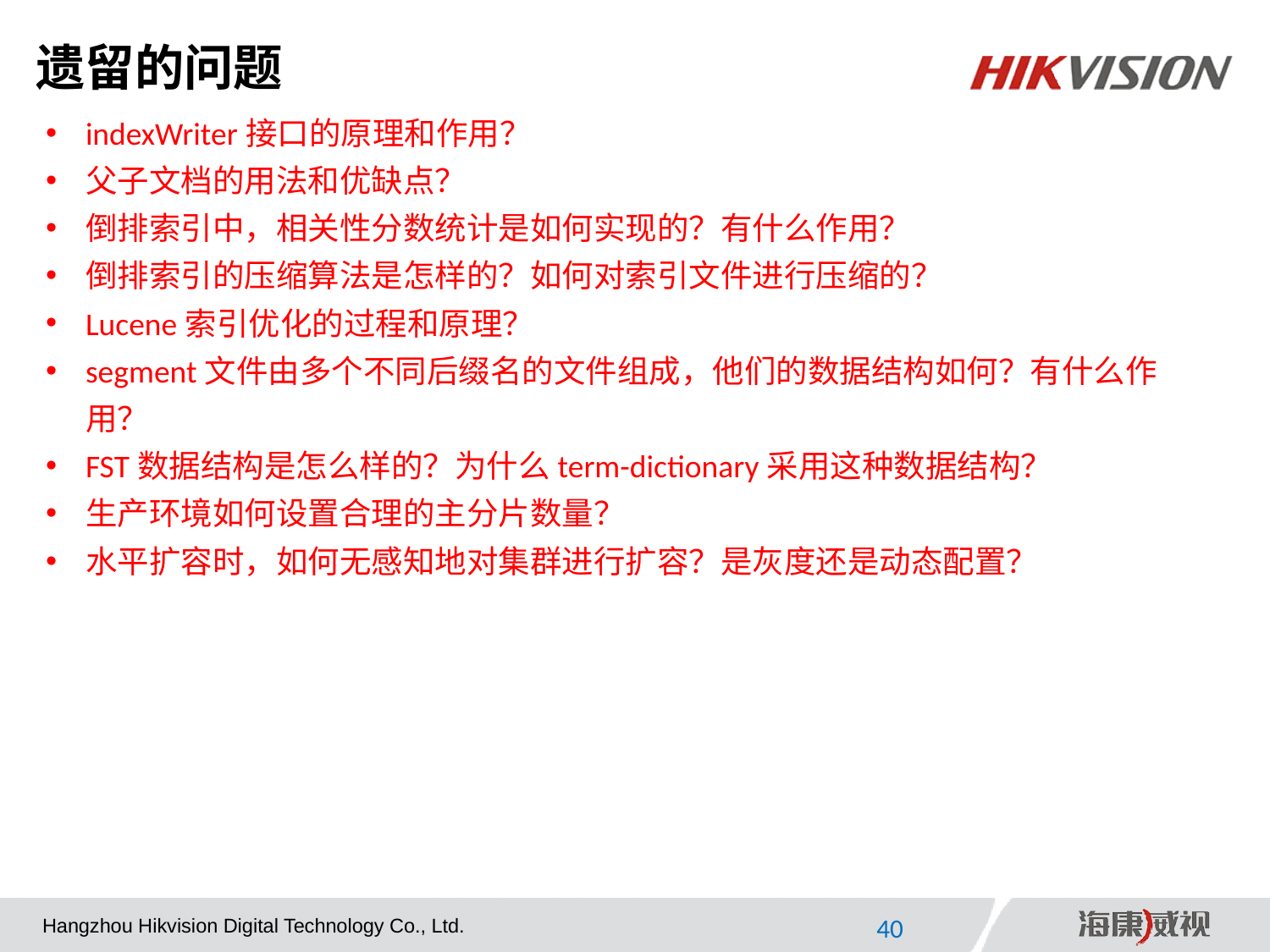

# 遗留的问题
indexWriter接口的原理和作用？
父子文档的用法和优缺点？
倒排索引中，相关性分数统计是如何实现的？有什么作用？
倒排索引的压缩算法是怎样的？如何对索引文件进行压缩的？
Lucene索引优化的过程和原理？
segment文件由多个不同后缀名的文件组成，他们的数据结构如何？有什么作用？
FST数据结构是怎么样的？为什么term-dictionary采用这种数据结构？
生产环境如何设置合理的主分片数量？
水平扩容时，如何无感知地对集群进行扩容？是灰度还是动态配置？